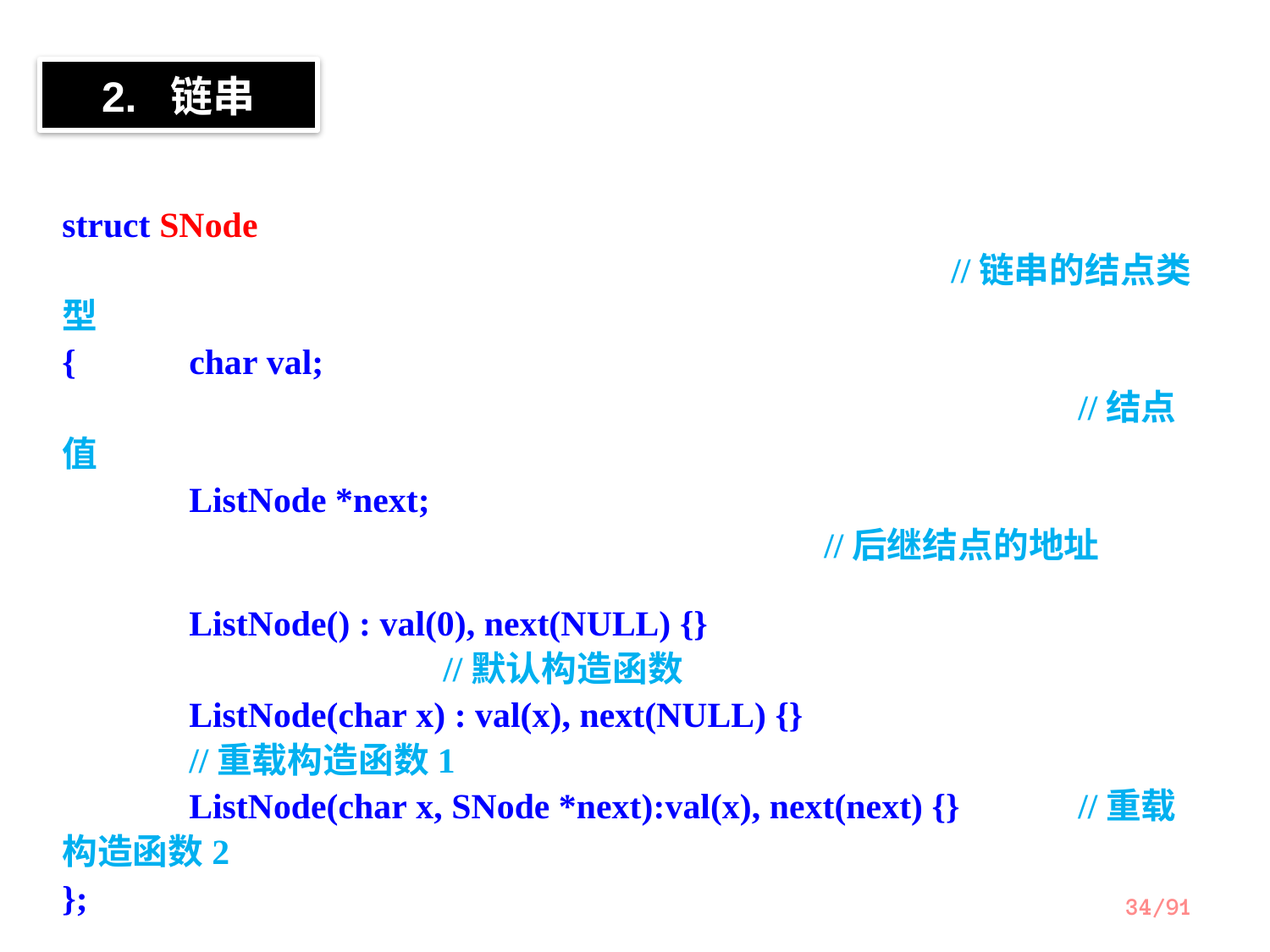

2.  链串
struct SNode														//链串的结点类型
{	char val;														//结点值
    	ListNode *next; 												//后继结点的地址
    	ListNode() : val(0), next(NULL) {}						//默认构造函数
    	ListNode(char x) : val(x), next(NULL) {}				//重载构造函数1
    	ListNode(char x, SNode *next):val(x), next(next) {}	//重载构造函数2
};
34/91